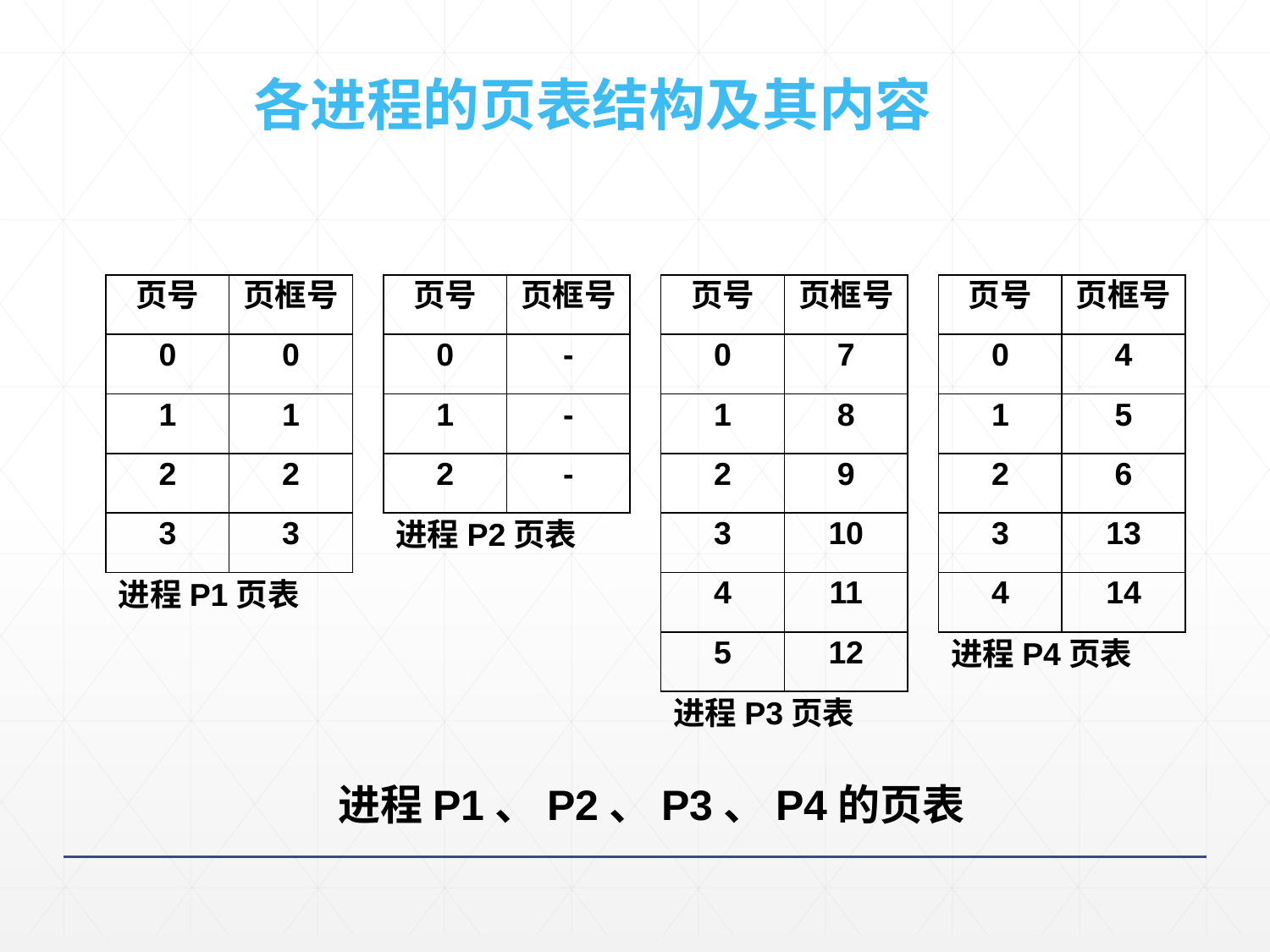

各进程的页表结构及其内容

页号
页框号
0
0
1
1
2
2
3
3
进程P1页表
页号
页框号
0
-
1
-
2
-
进程P2页表
页号
页框号
0
7
1
8
2
9
3
10
4
11
5
12
进程P3页表
页号
页框号
0
4
1
5
2
6
3
13
4
14
进程P4页表
进程P1、P2、P3、P4的页表